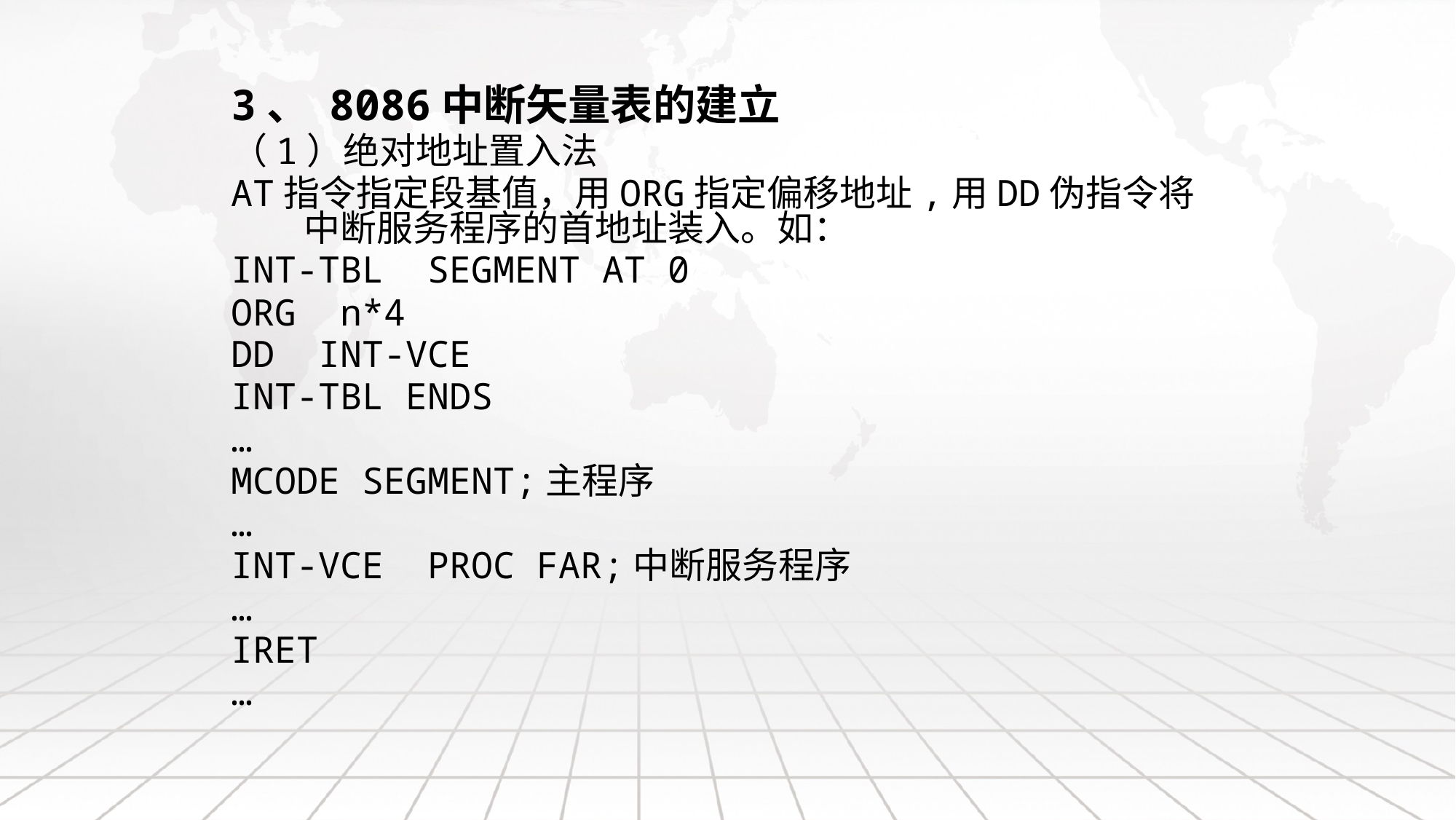

3、 8086中断矢量表的建立
（1）绝对地址置入法
AT指令指定段基值，用ORG指定偏移地址,用DD伪指令将中断服务程序的首地址装入。如：
INT-TBL  SEGMENT AT 0
ORG  n*4
DD  INT-VCE
INT-TBL ENDS
…
MCODE SEGMENT;主程序
…
INT-VCE  PROC FAR;中断服务程序
…
IRET
…